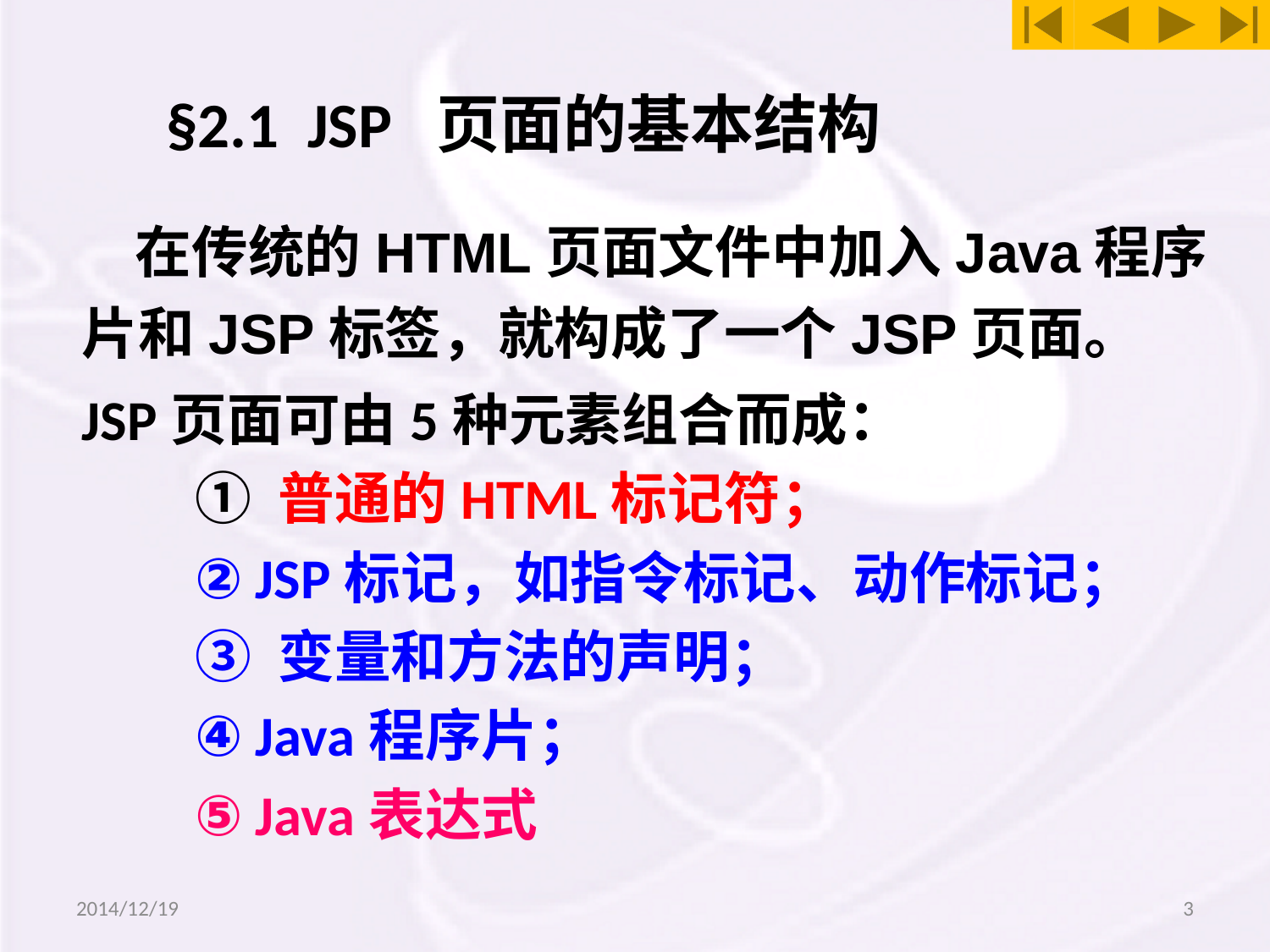

# §2.1  JSP  页面的基本结构
   在传统的HTML页面文件中加入Java程序片和JSP标签，就构成了一个JSP页面。
JSP页面可由5种元素组合而成：
① 普通的HTML标记符；
② JSP标记，如指令标记、动作标记；
③ 变量和方法的声明；
④ Java程序片；
⑤ Java表达式
2014/12/19
3